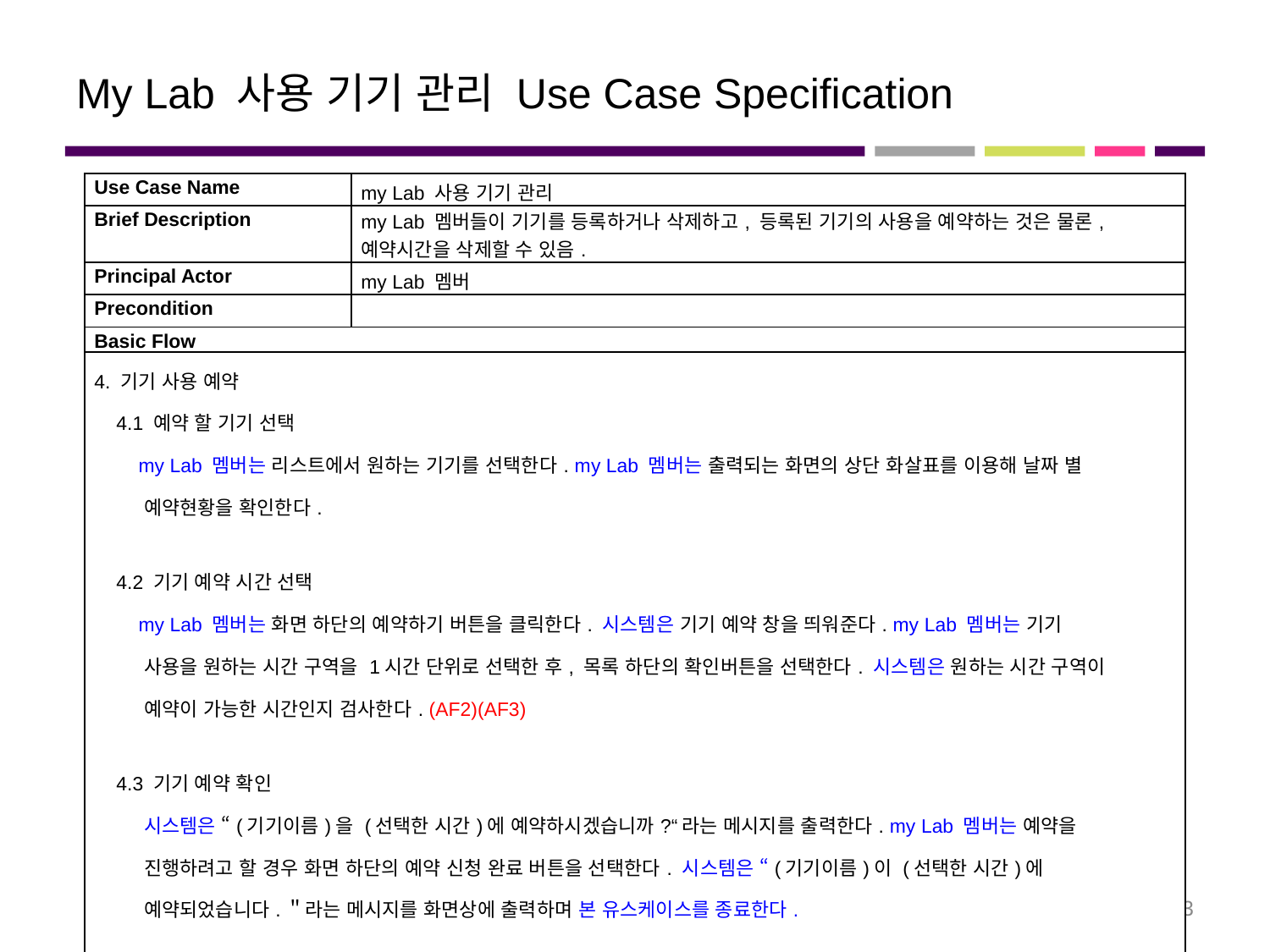

# My Lab 사용 기기 관리 Use Case Specification
| Use Case Name | my Lab 사용 기기 관리 |
| --- | --- |
| Brief Description | my Lab 멤버들이 기기를 등록하거나 삭제하고, 등록된 기기의 사용을 예약하는 것은 물론, 예약시간을 삭제할 수 있음. |
| Principal Actor | my Lab 멤버 |
| Precondition |  |
| Basic Flow |  |
| 4. 기기 사용 예약 4.1 예약 할 기기 선택 my Lab 멤버는 리스트에서 원하는 기기를 선택한다. my Lab 멤버는 출력되는 화면의 상단 화살표를 이용해 날짜 별 예약현황을 확인한다. 4.2 기기 예약 시간 선택 my Lab 멤버는 화면 하단의 예약하기 버튼을 클릭한다. 시스템은 기기 예약 창을 띄워준다. my Lab 멤버는 기기 사용을 원하는 시간 구역을 1시간 단위로 선택한 후, 목록 하단의 확인버튼을 선택한다. 시스템은 원하는 시간 구역이 예약이 가능한 시간인지 검사한다. (AF2)(AF3) 4.3 기기 예약 확인 시스템은 “(기기이름)을 (선택한 시간)에 예약하시겠습니까?“라는 메시지를 출력한다. my Lab 멤버는 예약을 진행하려고 할 경우 화면 하단의 예약 신청 완료 버튼을 선택한다. 시스템은 “(기기이름)이 (선택한 시간)에 예약되었습니다.＂라는 메시지를 화면상에 출력하며 본 유스케이스를 종료한다. |  |
3